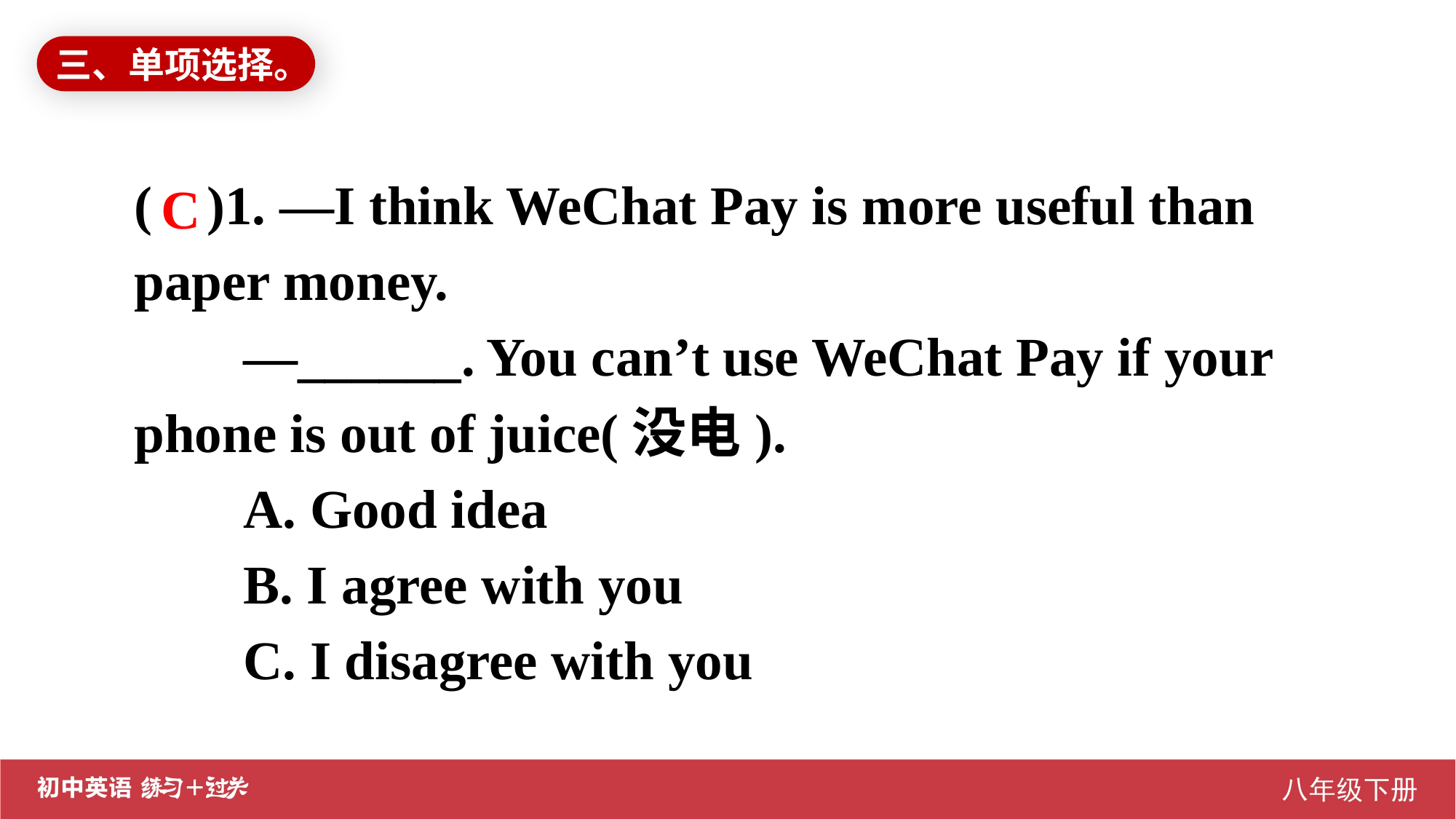

三、单项选择。
(    )1. —I think WeChat Pay is more useful than paper money.
	—______. You can’t use WeChat Pay if your phone is out of juice(没电).
A. Good idea
B. I agree with you
C. I disagree with you
C